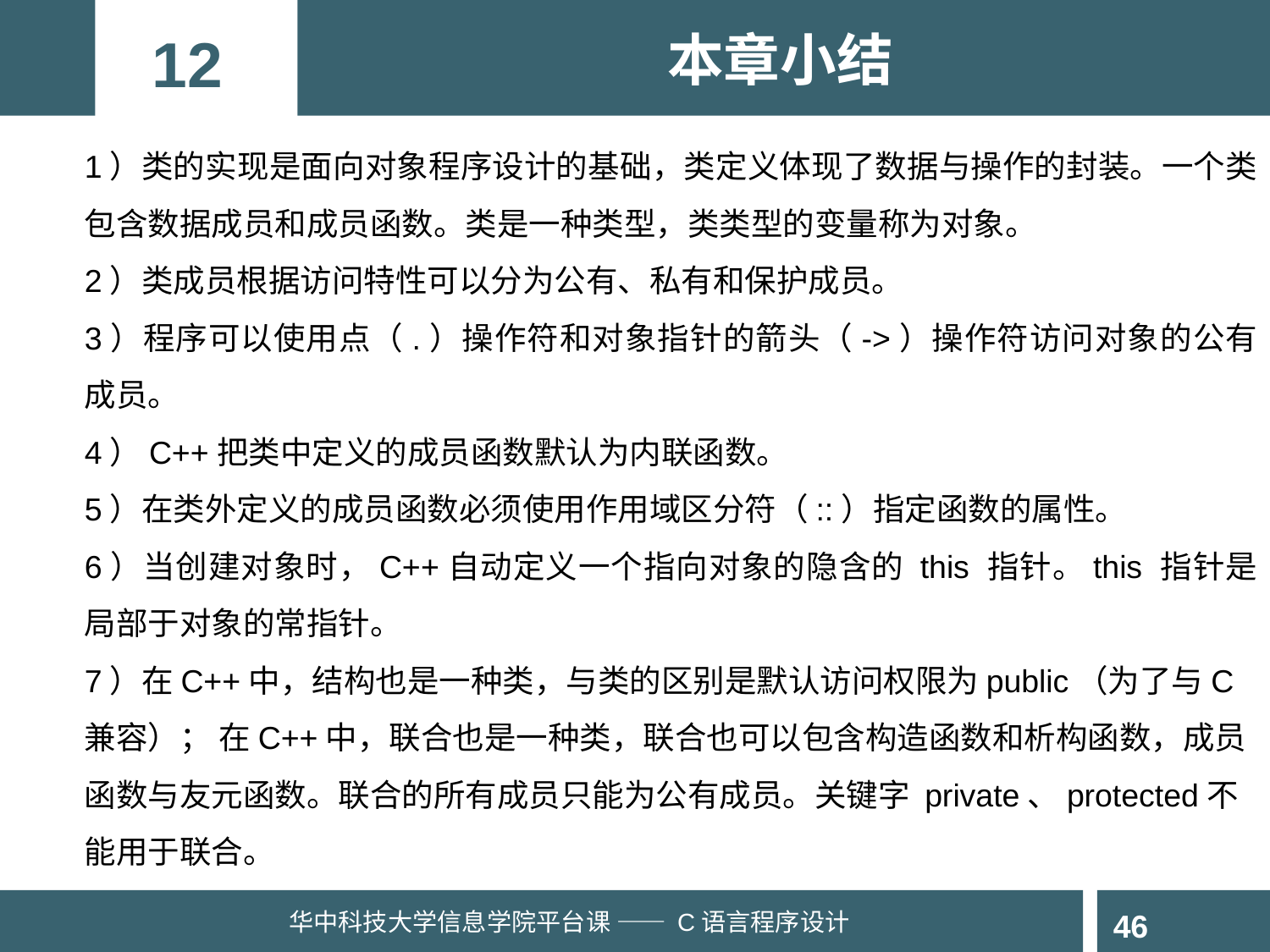

12
本章小结
1）类的实现是面向对象程序设计的基础，类定义体现了数据与操作的封装。一个类包含数据成员和成员函数。类是一种类型，类类型的变量称为对象。
2）类成员根据访问特性可以分为公有、私有和保护成员。
3）程序可以使用点（.）操作符和对象指针的箭头（->）操作符访问对象的公有成员。
4）C++把类中定义的成员函数默认为内联函数。
5）在类外定义的成员函数必须使用作用域区分符（::）指定函数的属性。
6）当创建对象时，C++自动定义一个指向对象的隐含的 this 指针。this 指针是局部于对象的常指针。
7）在C++中，结构也是一种类，与类的区别是默认访问权限为public（为了与C兼容）； 在C++中，联合也是一种类，联合也可以包含构造函数和析构函数，成员函数与友元函数。联合的所有成员只能为公有成员。关键字 private、protected不能用于联合。